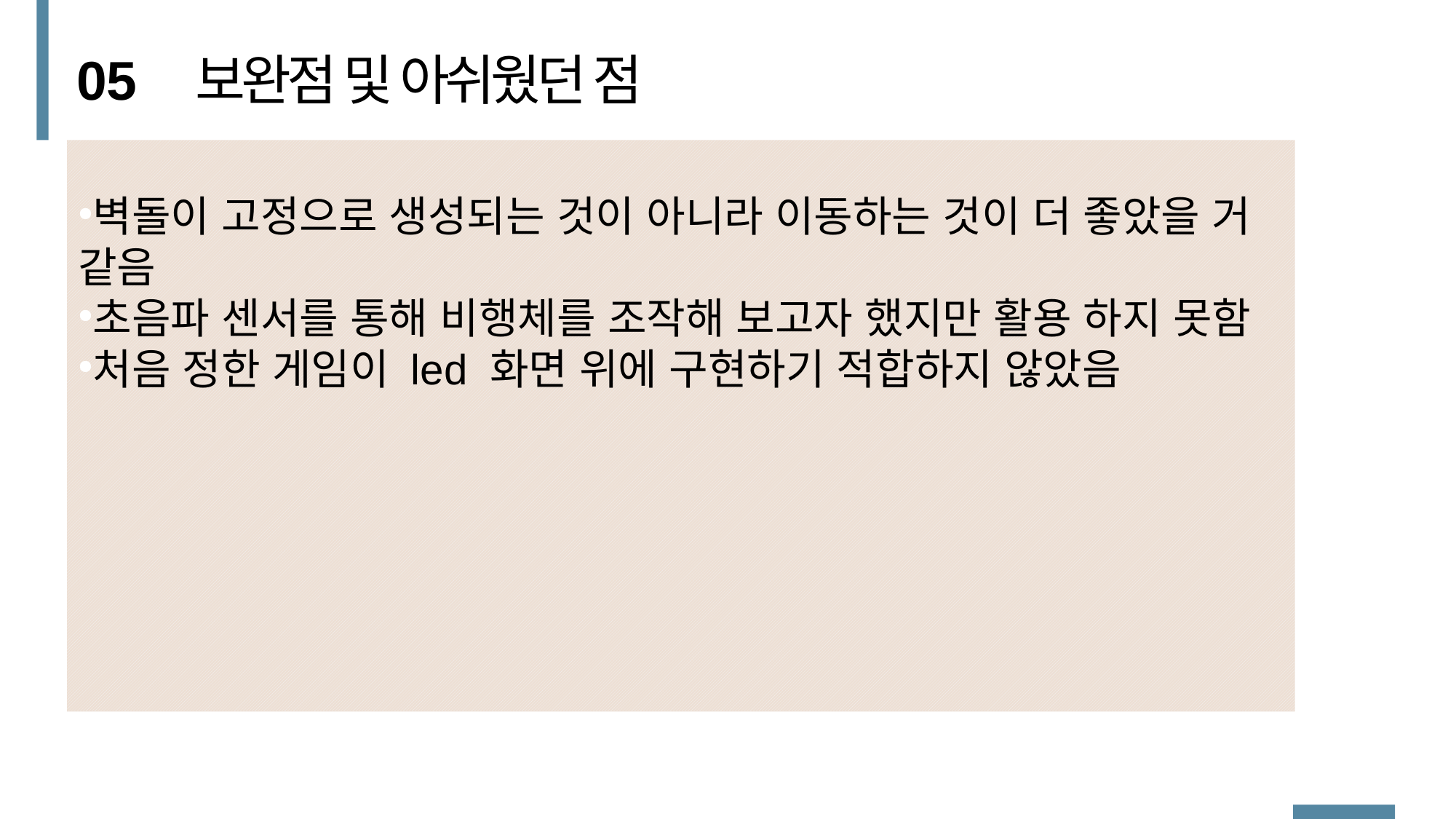

05
보완점 및 아쉬웠던 점
벽돌이 고정으로 생성되는 것이 아니라 이동하는 것이 더 좋았을 거 같음
초음파 센서를 통해 비행체를 조작해 보고자 했지만 활용 하지 못함
처음 정한 게임이 led 화면 위에 구현하기 적합하지 않았음